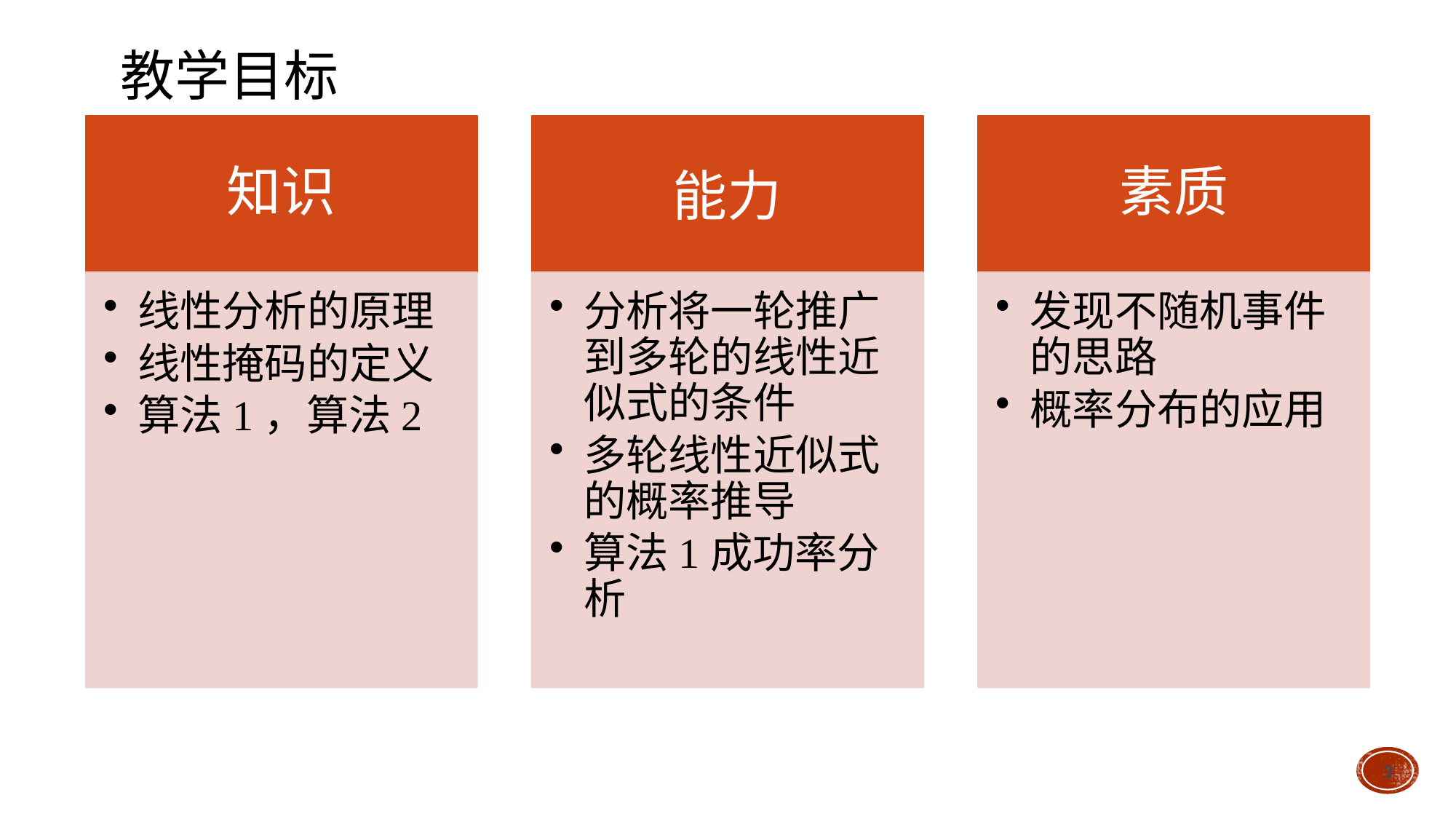

# 教学目标
知识
线性分析的原理
线性掩码的定义
算法1，算法2

能力
分析将一轮推广到多轮的线性近似式的条件
多轮线性近似式的概率推导
算法1成功率分析
素质
发现不随机事件的思路
概率分布的应用

3